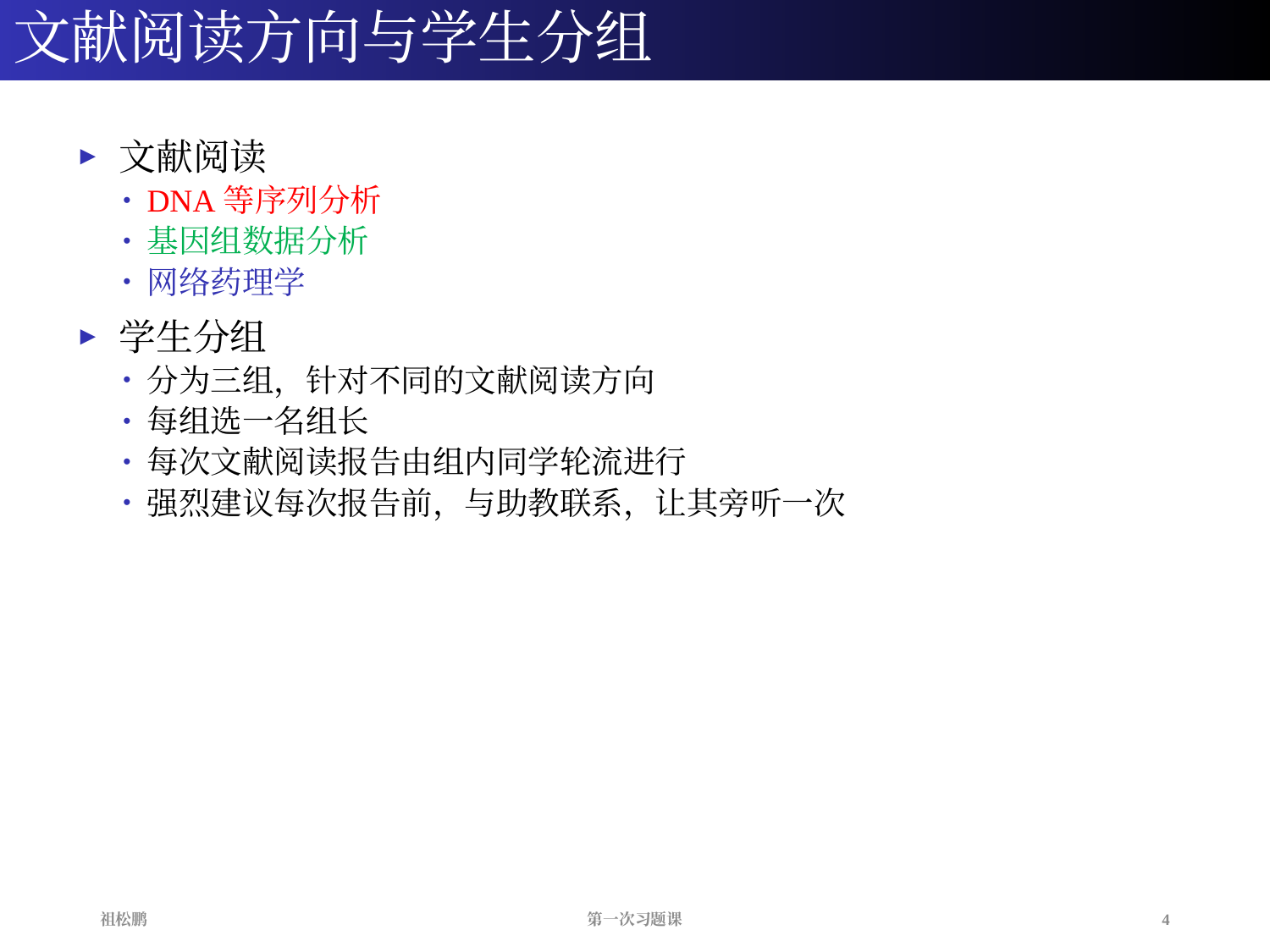

# 文献阅读方向与学生分组
 文献阅读
DNA等序列分析
基因组数据分析
网络药理学
 学生分组
分为三组，针对不同的文献阅读方向
每组选一名组长
每次文献阅读报告由组内同学轮流进行
强烈建议每次报告前，与助教联系，让其旁听一次
4
第一次习题课
祖松鹏